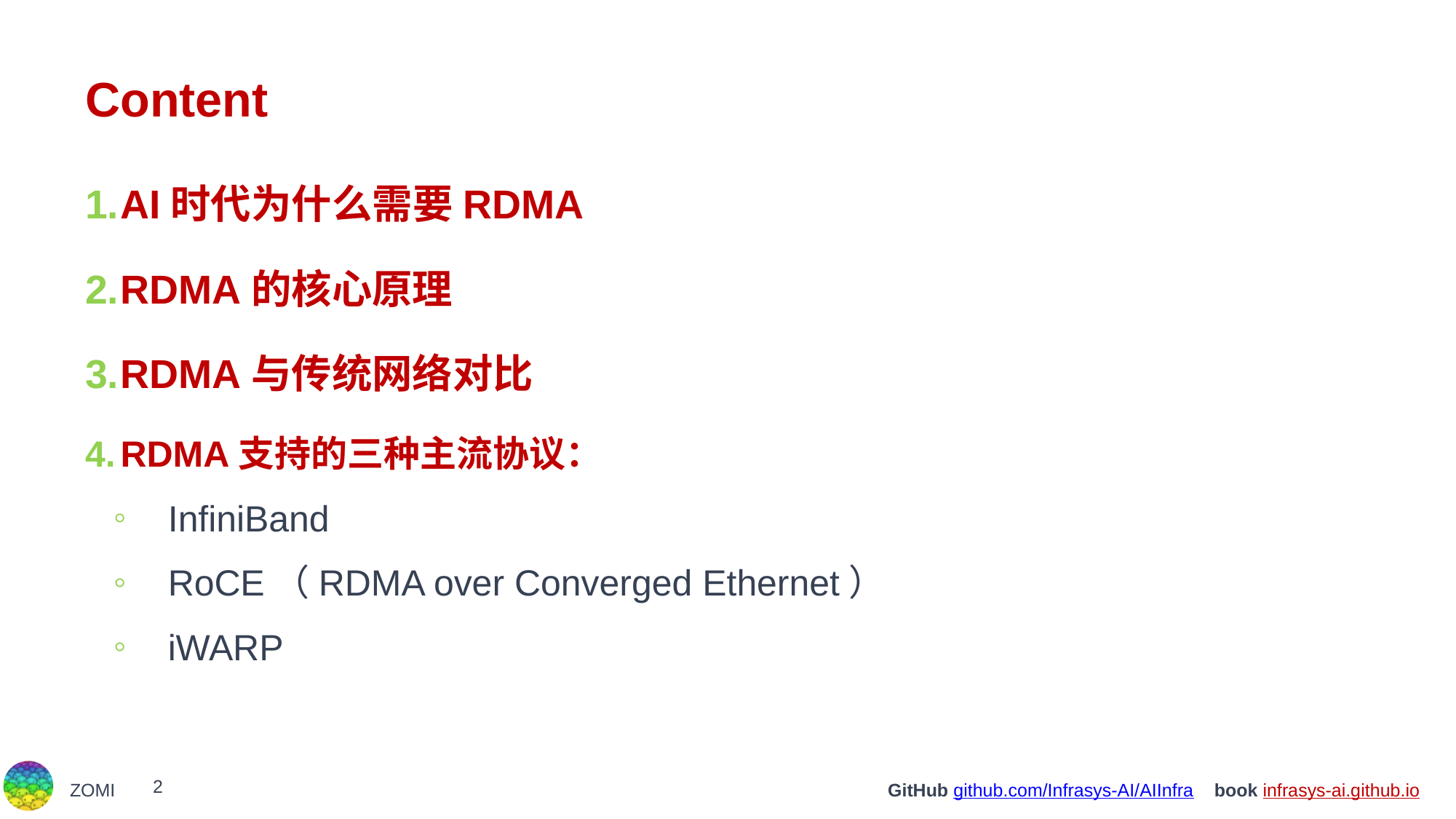

# Content
AI时代为什么需要RDMA
RDMA的核心原理
RDMA与传统网络对比​​
RDMA支持的三种主流协议：
InfiniBand
​​RoCE​​（RDMA over Converged Ethernet）
​​iWARP